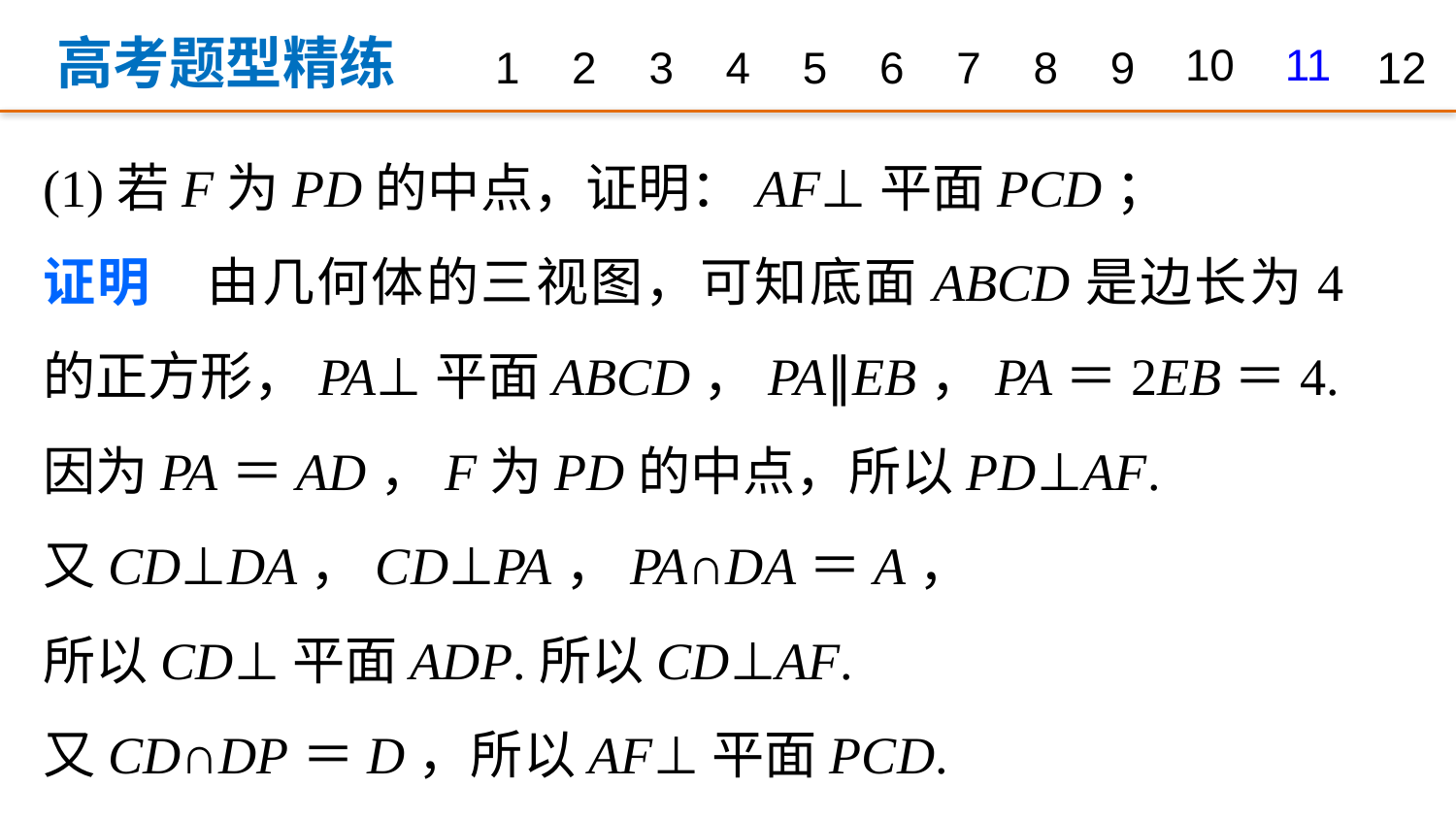

高考题型精练
1
2
3
4
5
6
7
8
9
10
11
12
(1)若F为PD的中点，证明：AF⊥平面PCD；
证明　由几何体的三视图，可知底面ABCD是边长为4的正方形，PA⊥平面ABCD，PA∥EB，PA＝2EB＝4.
因为PA＝AD，F为PD的中点，所以PD⊥AF.
又CD⊥DA，CD⊥PA，PA∩DA＝A，
所以CD⊥平面ADP.所以CD⊥AF.
又CD∩DP＝D，所以AF⊥平面PCD.